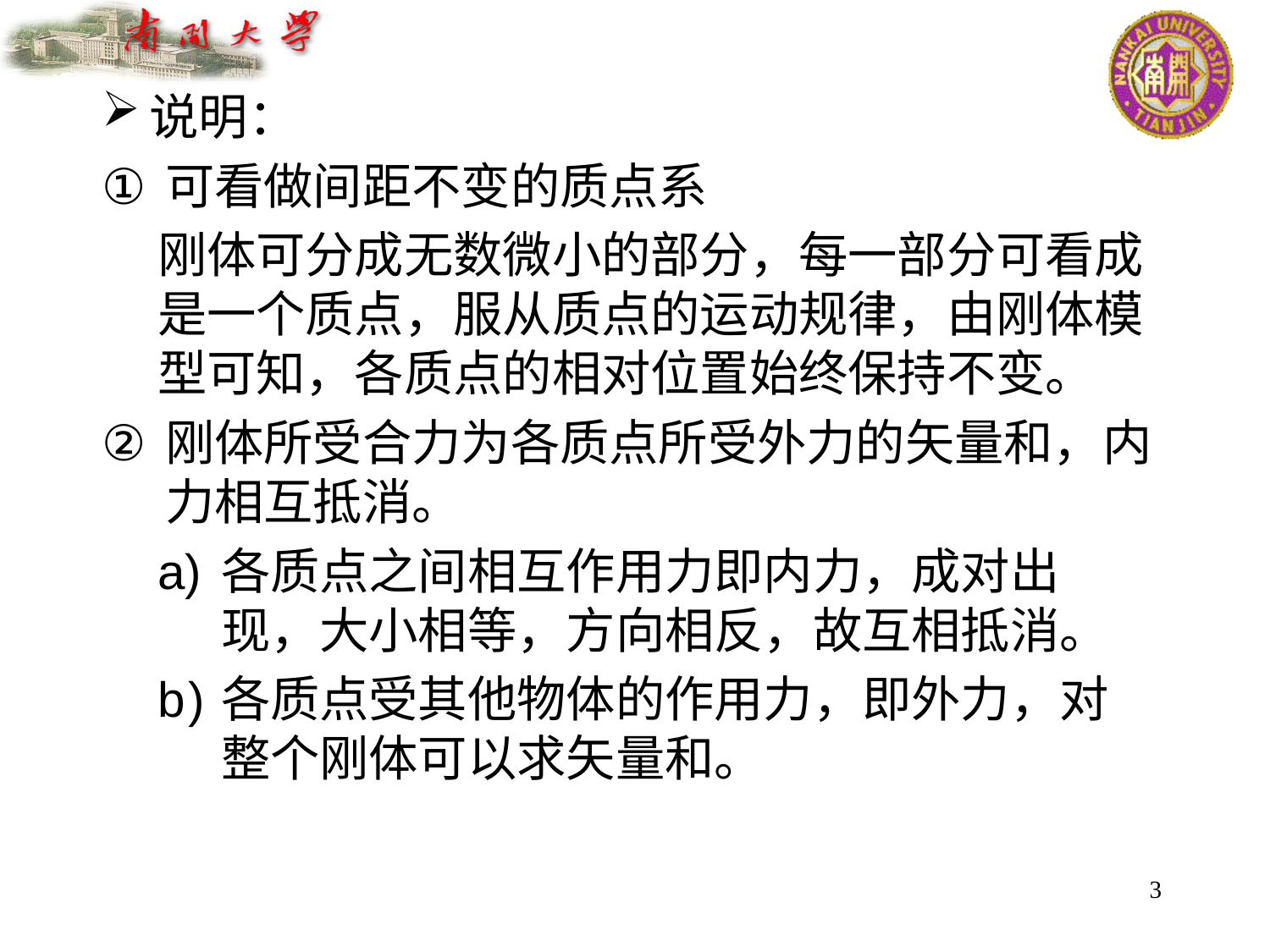

说明：
可看做间距不变的质点系
刚体可分成无数微小的部分，每一部分可看成是一个质点，服从质点的运动规律，由刚体模型可知，各质点的相对位置始终保持不变。
刚体所受合力为各质点所受外力的矢量和，内力相互抵消。
各质点之间相互作用力即内力，成对出现，大小相等，方向相反，故互相抵消。
各质点受其他物体的作用力，即外力，对整个刚体可以求矢量和。
3